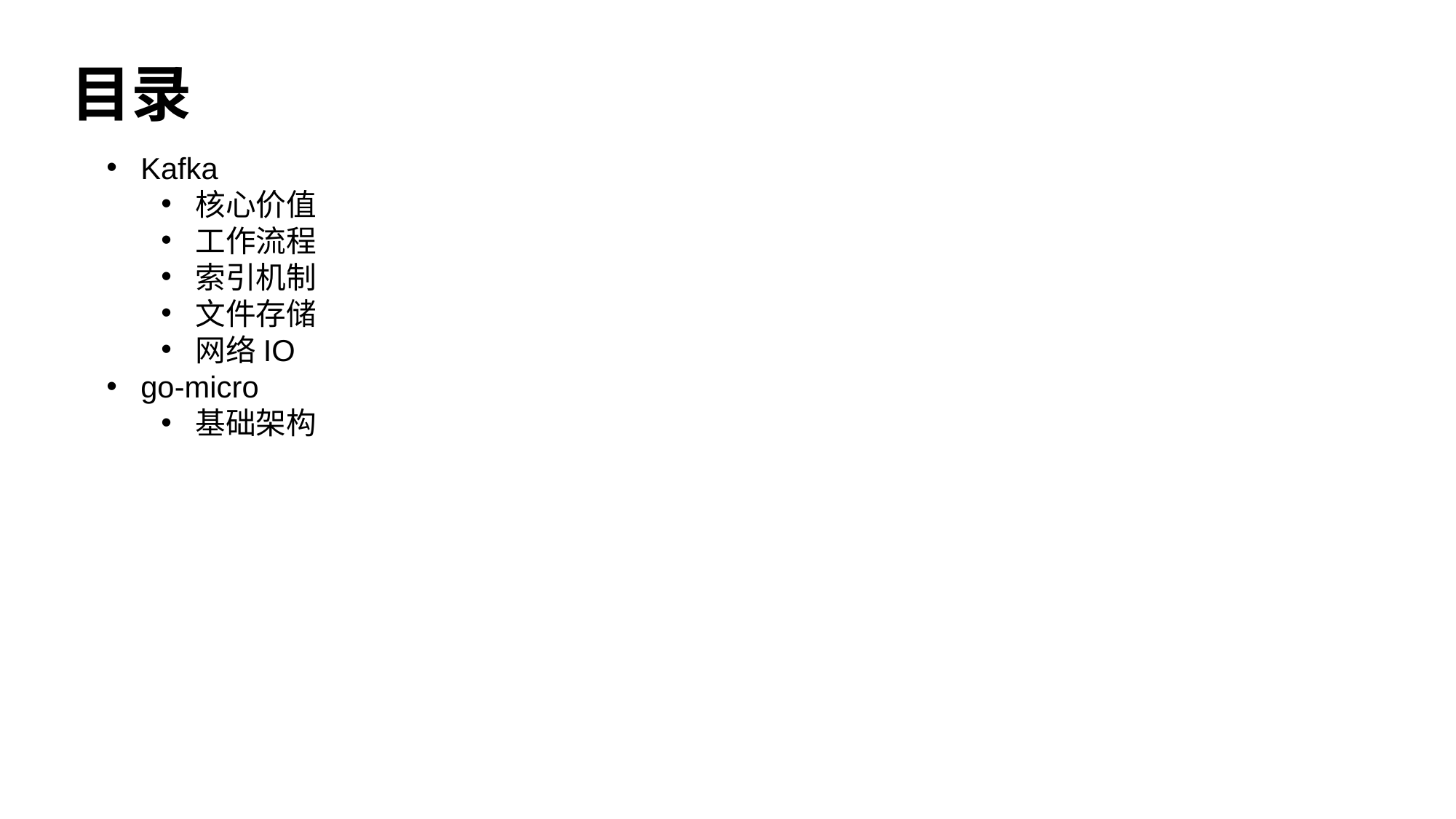

# 目录
Kafka
核心价值
工作流程
索引机制
文件存储
网络IO
go-micro
基础架构